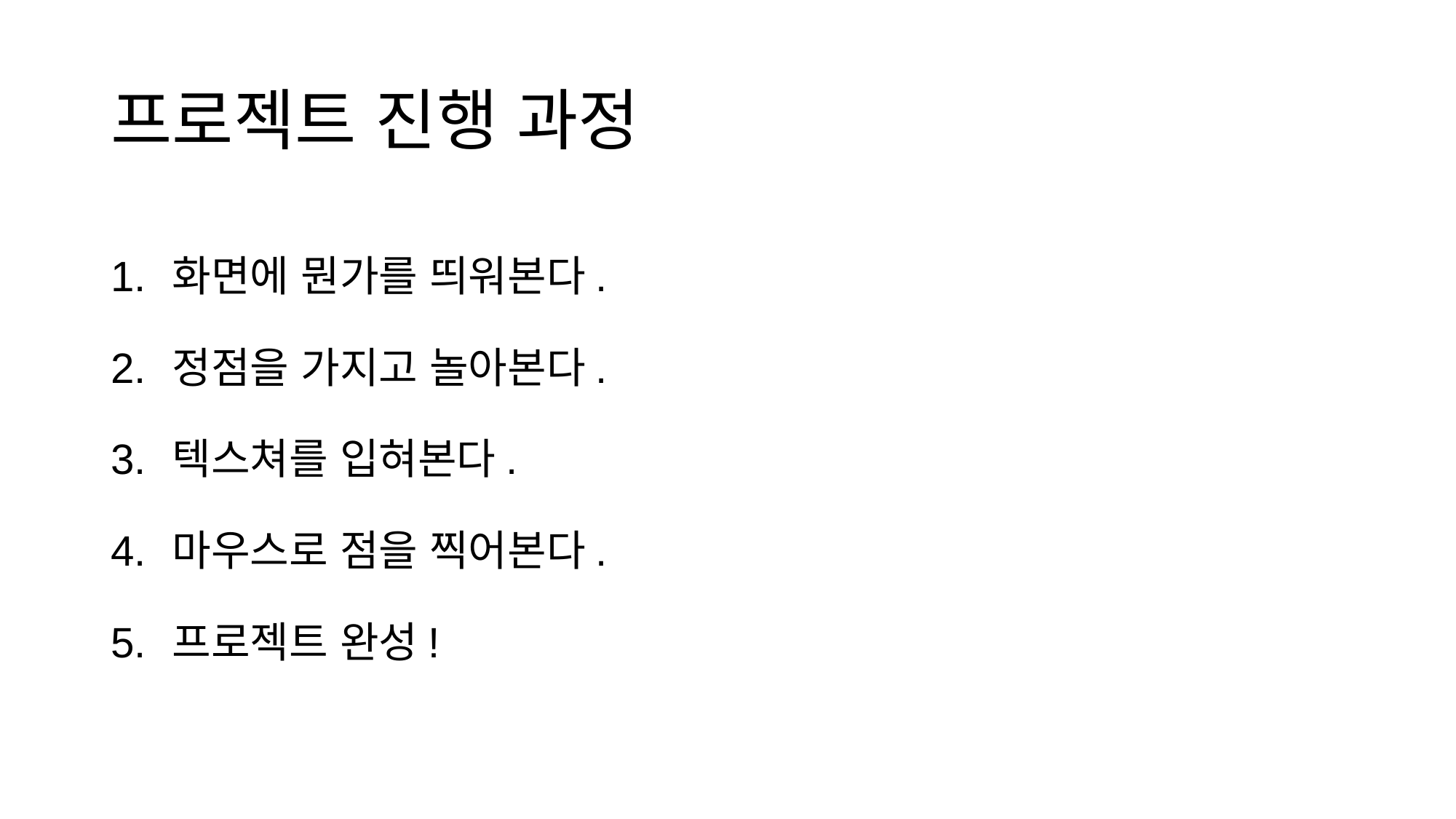

# 프로젝트 진행 과정
화면에 뭔가를 띄워본다.
정점을 가지고 놀아본다.
텍스쳐를 입혀본다.
마우스로 점을 찍어본다.
프로젝트 완성!